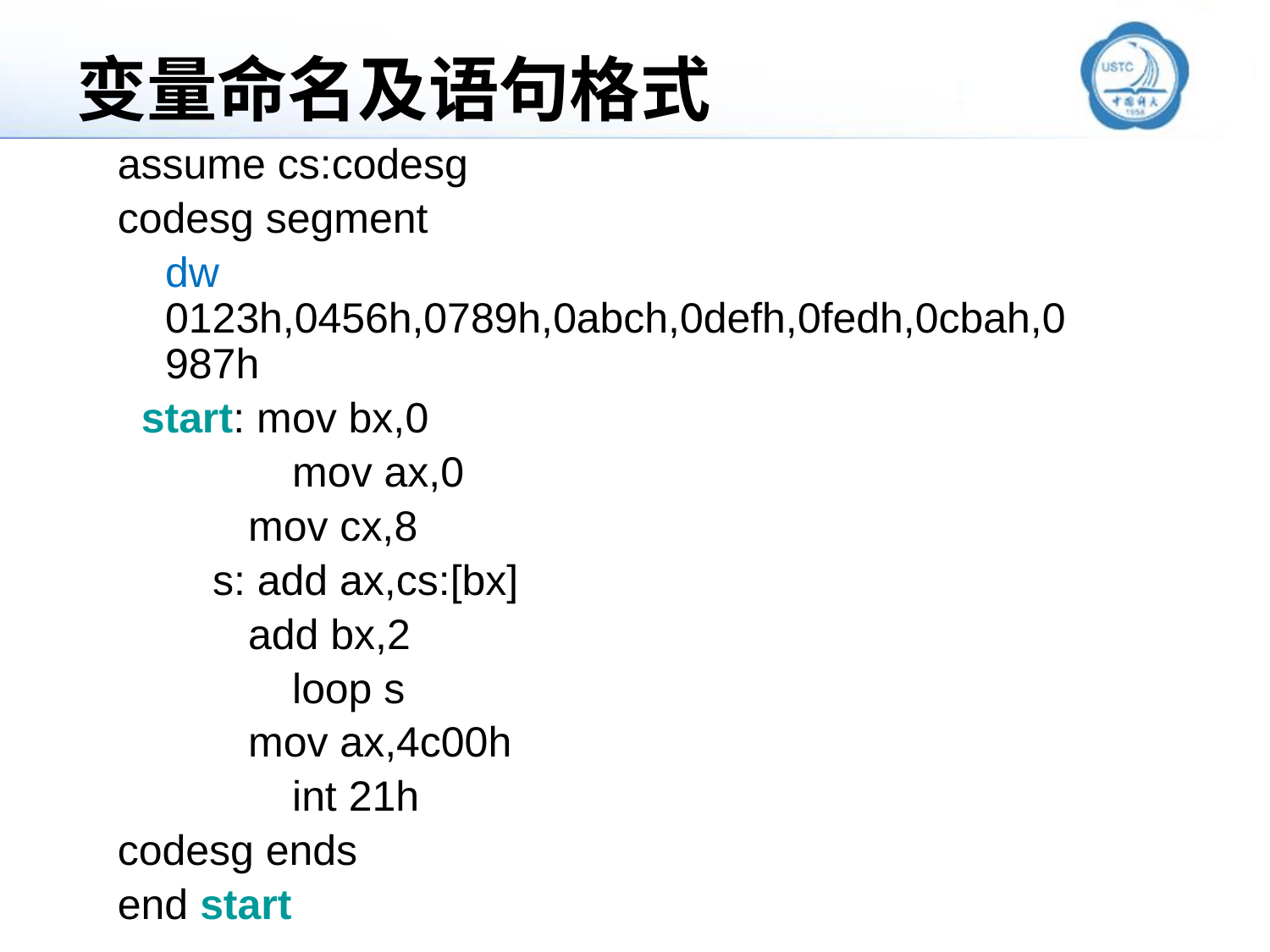

# 变量命名及语句格式
assume cs:codesg
codesg segment
	dw 0123h,0456h,0789h,0abch,0defh,0fedh,0cbah,0987h
  start: mov bx,0
     	mov ax,0
	       mov cx,8
        s: add ax,cs:[bx]
	       add bx,2
     	loop s
	       mov ax,4c00h
     	int 21h
codesg ends
end start